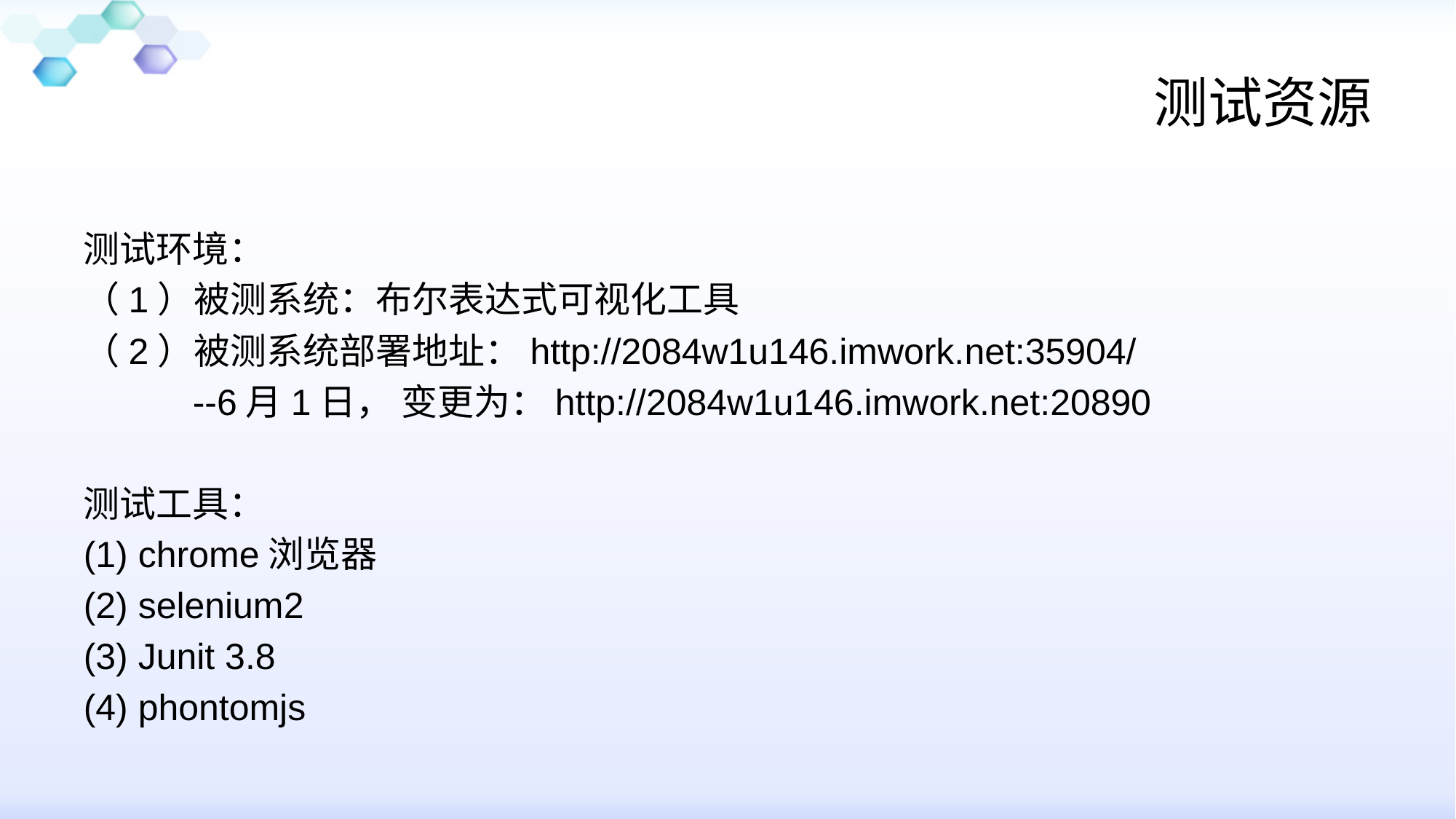

# 测试资源

测试环境：
（1）被测系统：布尔表达式可视化工具
（2）被测系统部署地址：http://2084w1u146.imwork.net:35904/
	--6月1日， 变更为：http://2084w1u146.imwork.net:20890

测试工具：
(1) chrome浏览器
(2) selenium2
(3) Junit 3.8
(4) phontomjs